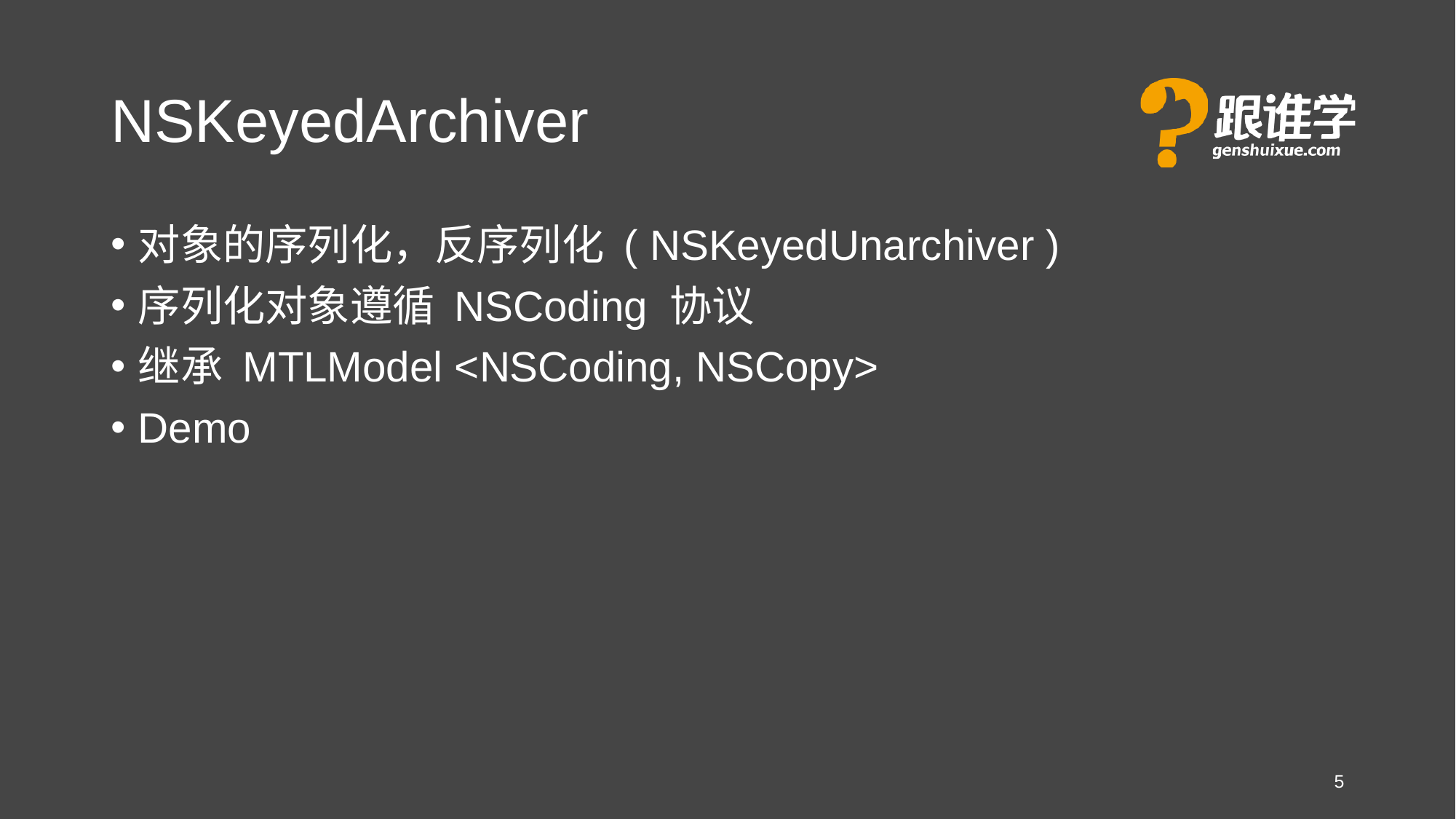

# NSKeyedArchiver

### Chart

| Category |
|---|
对象的序列化，反序列化 ( NSKeyedUnarchiver )
序列化对象遵循 NSCoding 协议
继承 MTLModel <NSCoding, NSCopy>
Demo
5